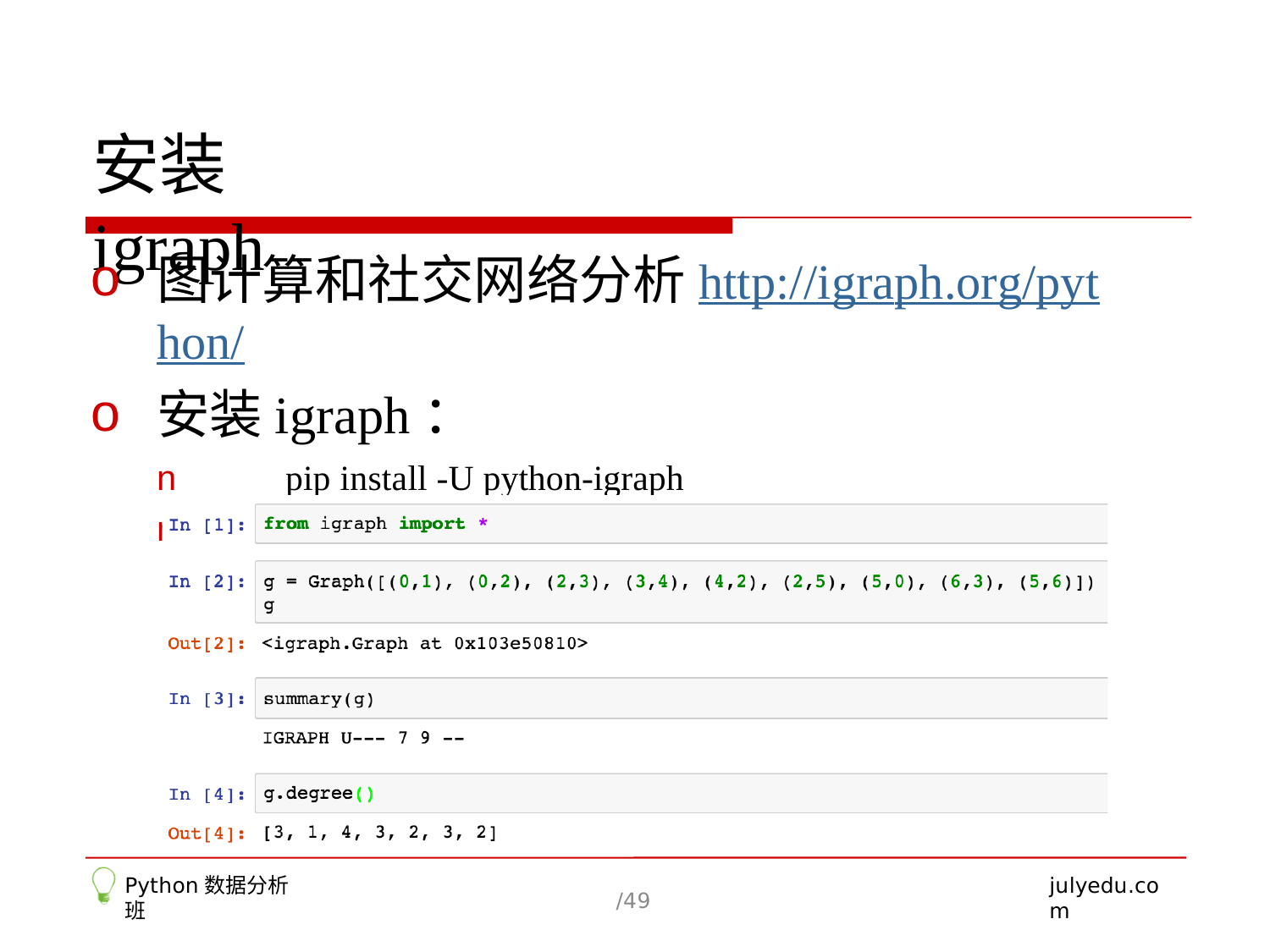

# 安装igraph

图计算和社交网络分析http://igraph.org/python/
安装igraph：
n	pip install -U python-igraph
n	conda install -c marufr python-igraph=0.7.1.post6

Python数据分析班
julyedu.com
/49